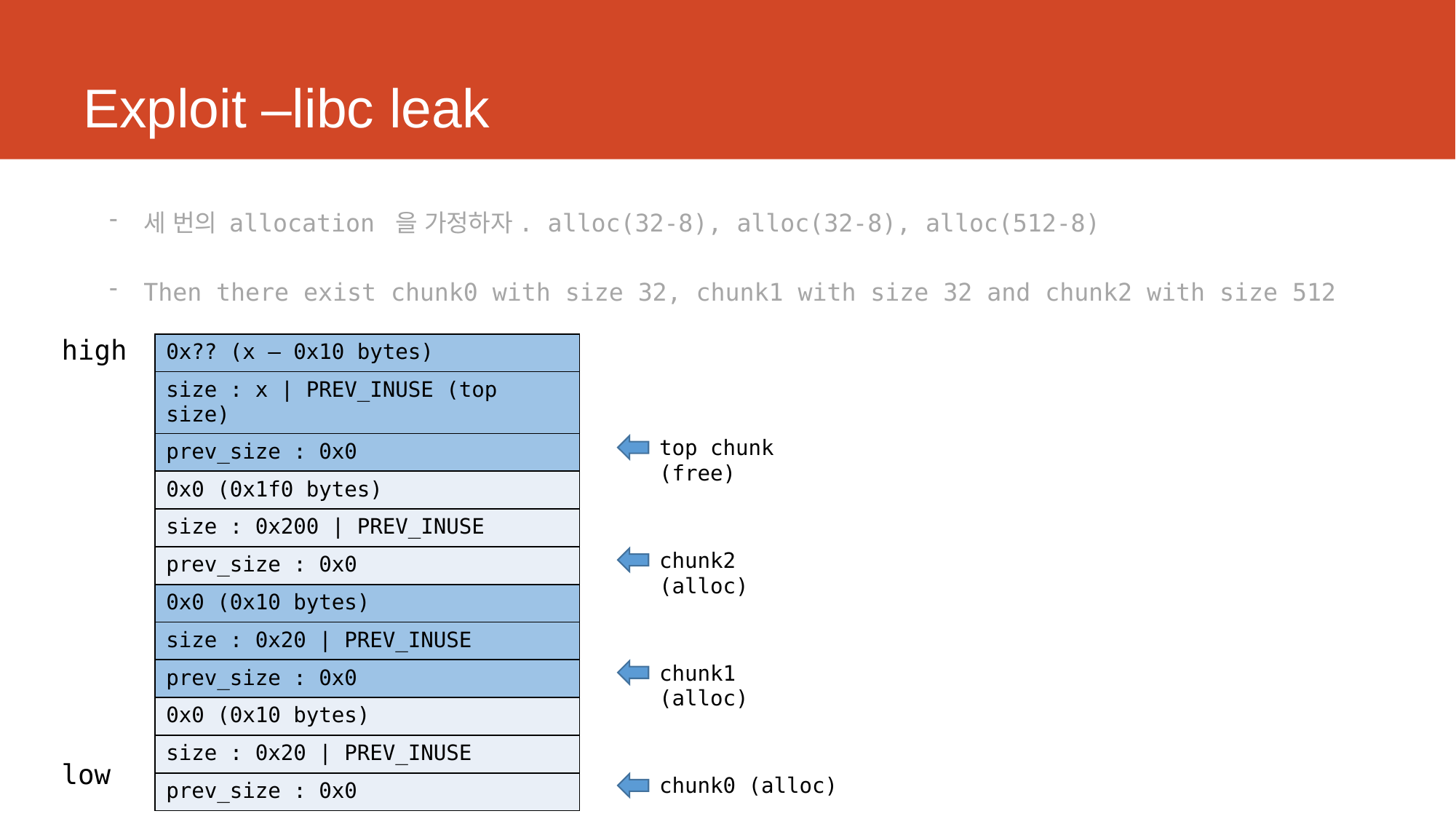

# Exploit –libc leak
세 번의 allocation 을 가정하자. alloc(32-8), alloc(32-8), alloc(512-8)
Then there exist chunk0 with size 32, chunk1 with size 32 and chunk2 with size 512

high
| 0x?? (x – 0x10 bytes) |
| --- |
| size : x | PREV\_INUSE (top size) |
| prev\_size : 0x0 |
| 0x0 (0x1f0 bytes) |
| size : 0x200 | PREV\_INUSE |
| prev\_size : 0x0 |
| 0x0 (0x10 bytes) |
| size : 0x20 | PREV\_INUSE |
| prev\_size : 0x0 |
| 0x0 (0x10 bytes) |
| size : 0x20 | PREV\_INUSE |
| prev\_size : 0x0 |
top chunk
(free)

chunk2
(alloc)

chunk1
(alloc)

low
chunk0 (alloc)